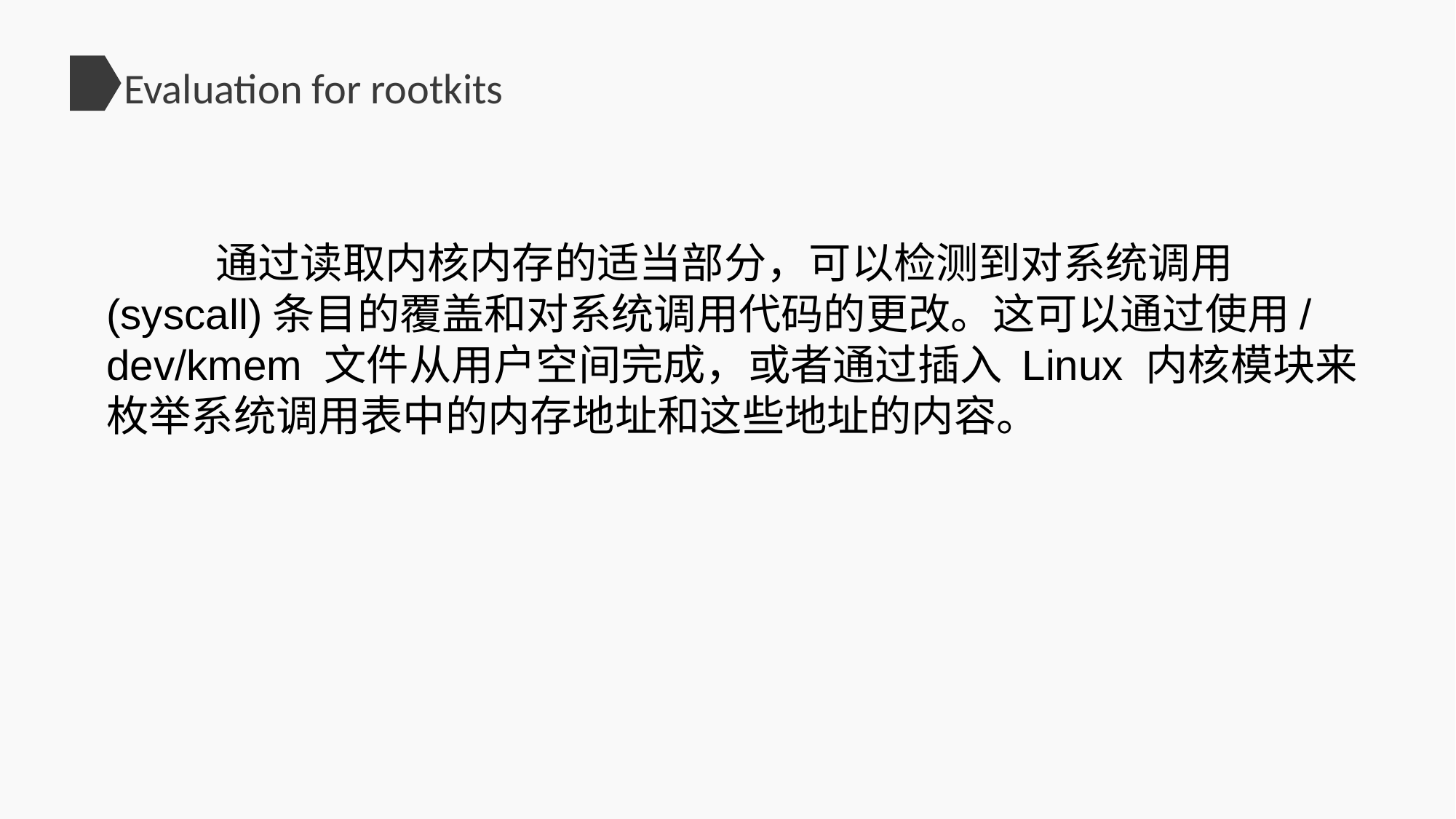

Evaluation for rootkits

	通过读取内核内存的适当部分，可以检测到对系统调用(syscall)条目的覆盖和对系统调用代码的更改。这可以通过使用/dev/kmem 文件从用户空间完成，或者通过插入 Linux 内核模块来枚举系统调用表中的内存地址和这些地址的内容。